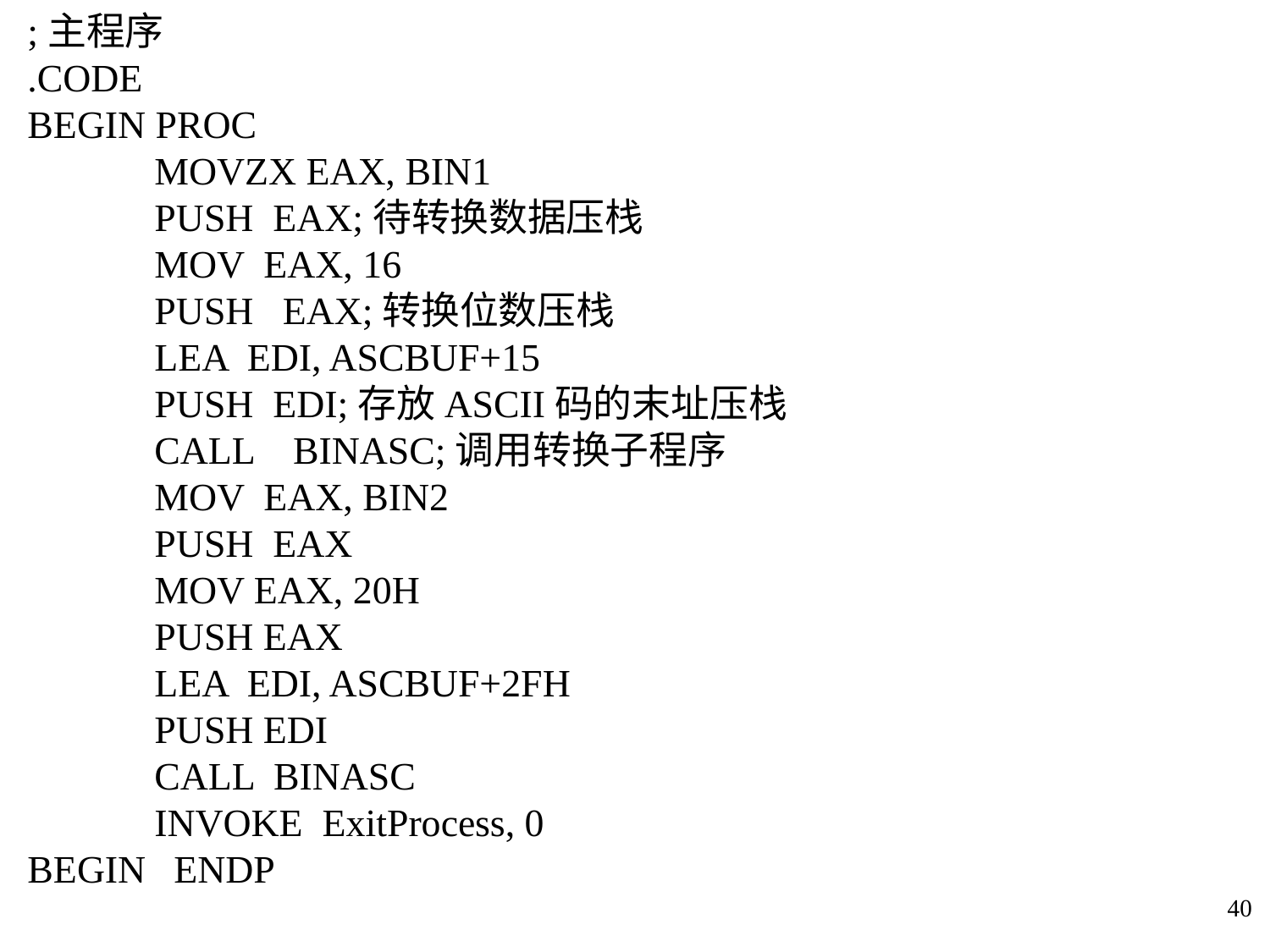

;主程序
.CODE
BEGIN PROC
	MOVZX EAX, BIN1
	PUSH  EAX;待转换数据压栈
	MOV  EAX, 16
	PUSH   EAX;转换位数压栈
	LEA  EDI, ASCBUF+15
	PUSH  EDI;存放ASCII码的末址压栈
	CALL    BINASC;调用转换子程序
	MOV  EAX, BIN2
	PUSH  EAX
	MOV EAX, 20H
	PUSH EAX
	LEA  EDI, ASCBUF+2FH
	PUSH EDI
	CALL  BINASC
	INVOKE  ExitProcess, 0
BEGIN	  ENDP
40